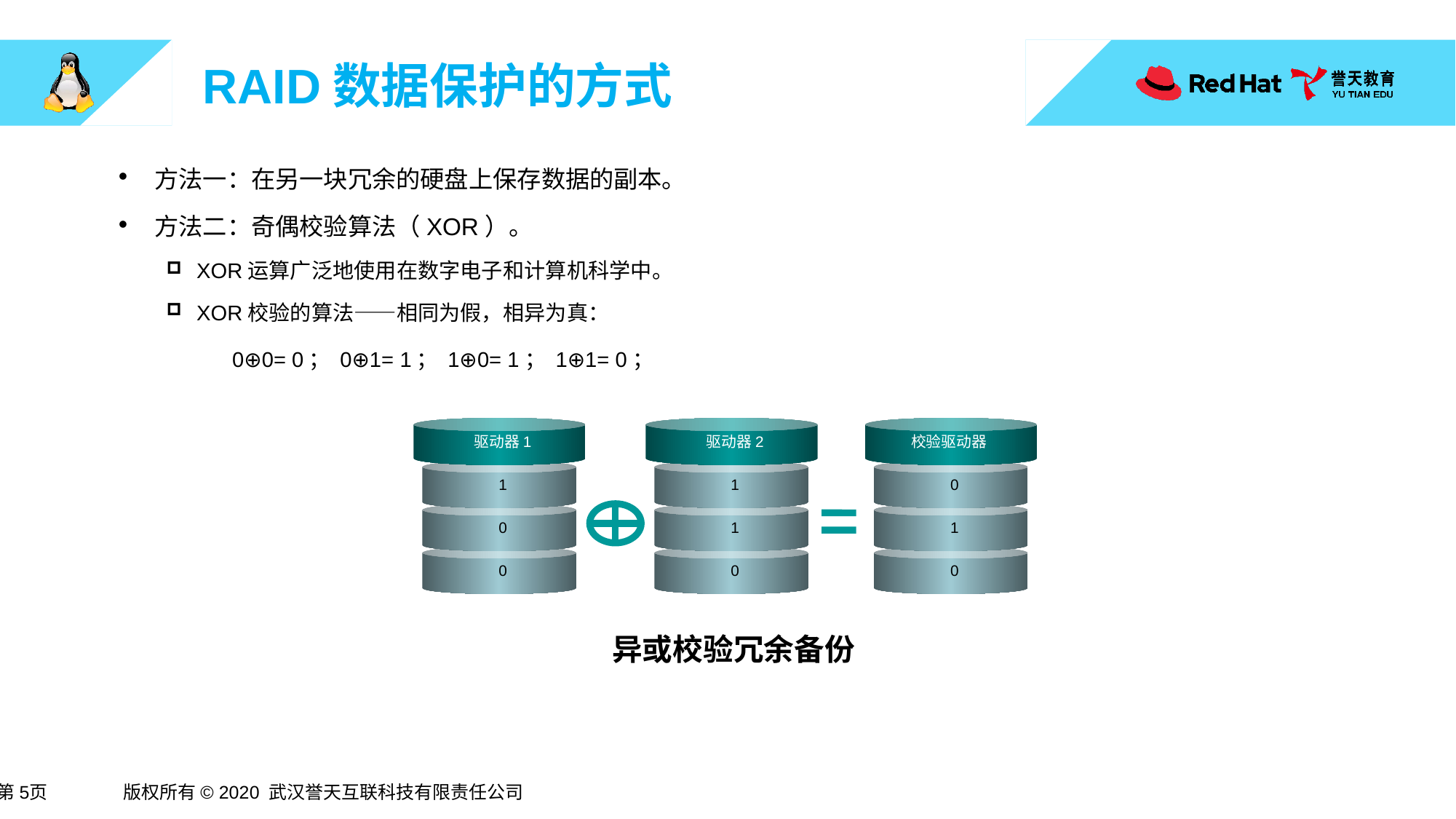

# RAID数据保护的方式
方法一：在另一块冗余的硬盘上保存数据的副本。
方法二：奇偶校验算法（XOR）。
XOR运算广泛地使用在数字电子和计算机科学中。
XOR校验的算法——相同为假，相异为真：
0⊕0= 0； 0⊕1= 1； 1⊕0= 1； 1⊕1= 0；

校验驱动器
驱动器1
驱动器2

1
1
0

0
1
1

0
0
0
异或校验冗余备份